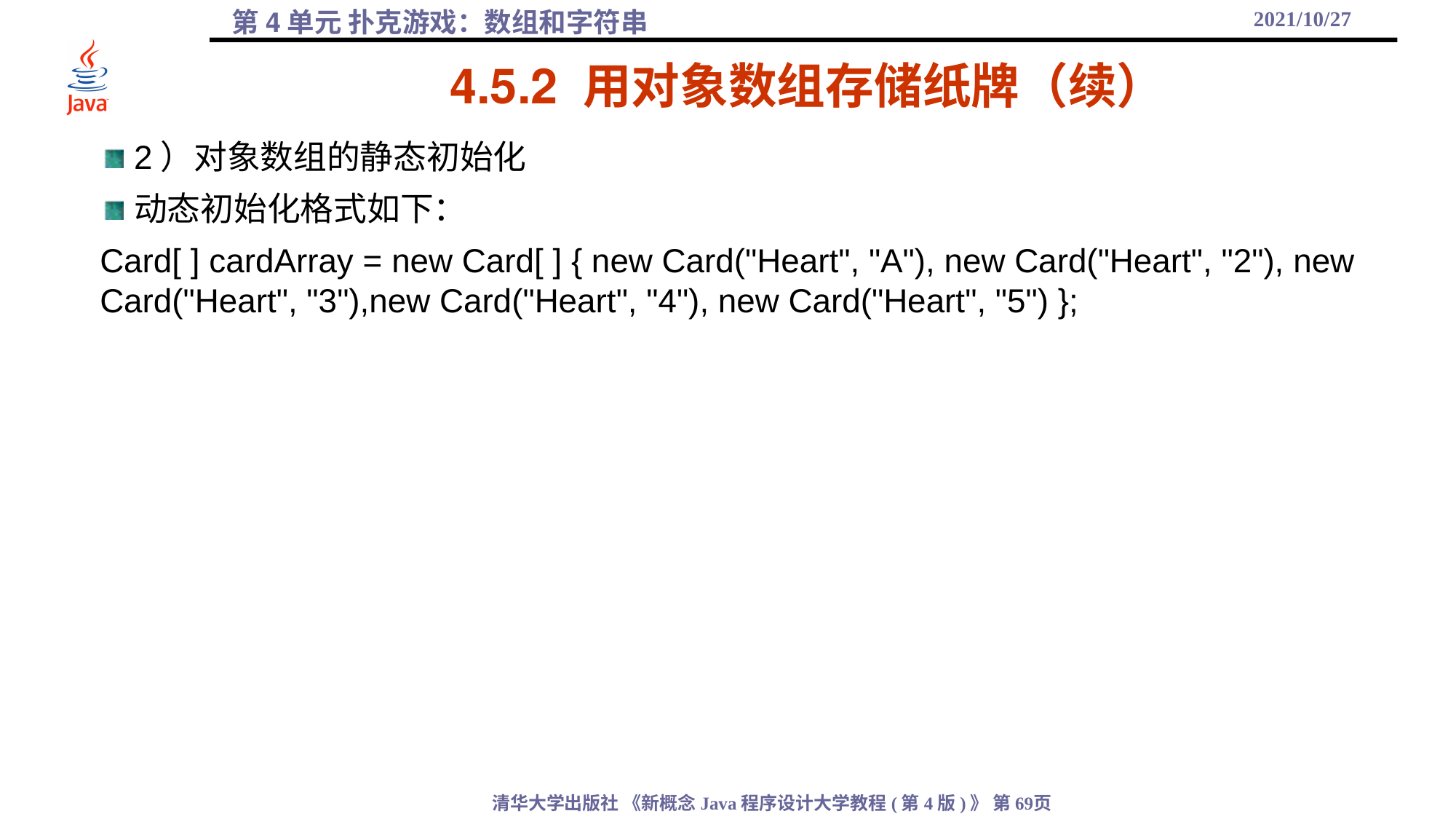

2021/10/27
# 4.5.2 用对象数组存储纸牌（续）
2）对象数组的静态初始化
动态初始化格式如下：
Card[ ] cardArray = new Card[ ] { new Card("Heart", "A"), new Card("Heart", "2"), new Card("Heart", "3"),new Card("Heart", "4"), new Card("Heart", "5") };